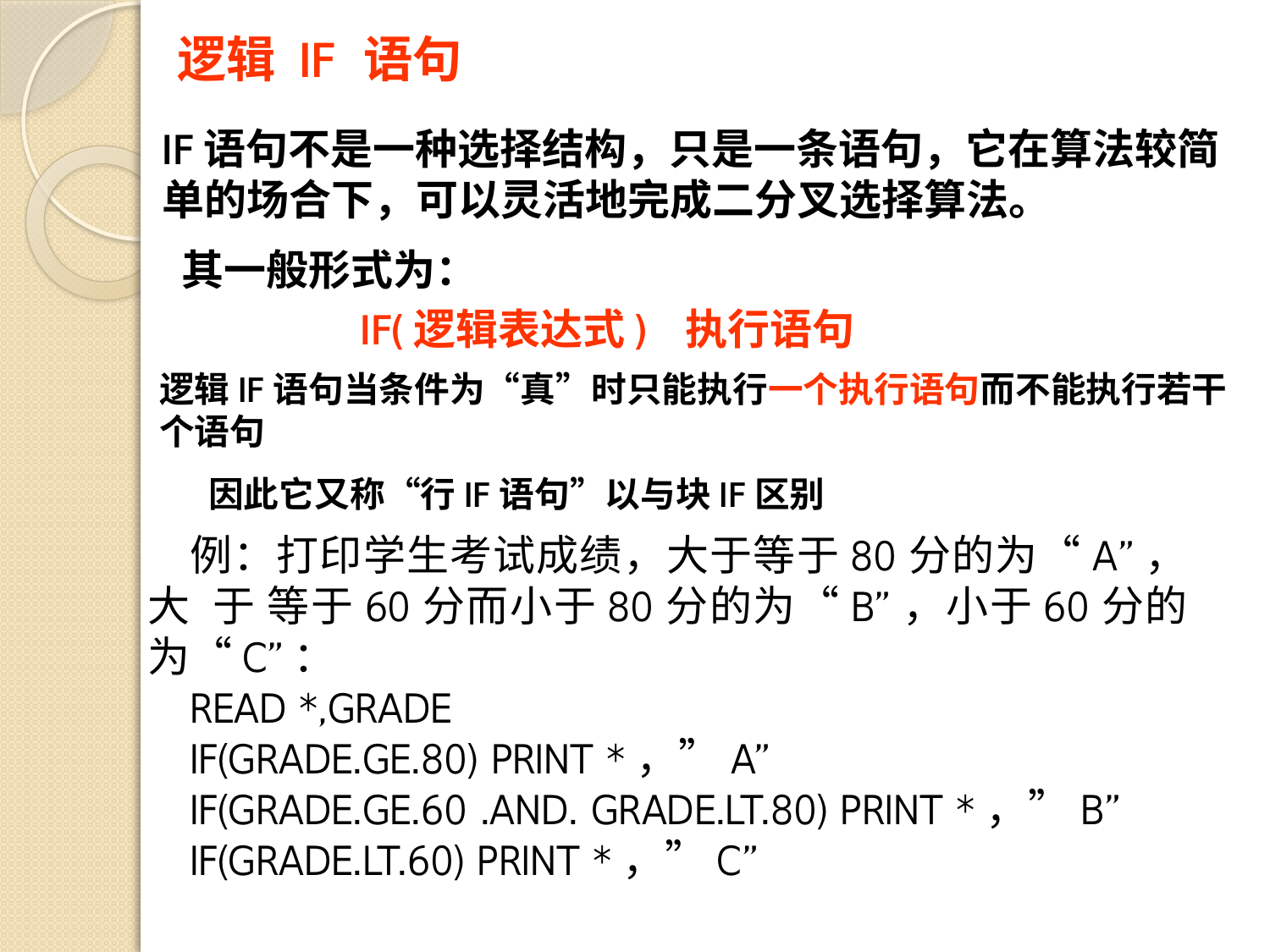

逻辑 IF 语句
IF语句不是一种选择结构，只是一条语句，它在算法较简单的场合下，可以灵活地完成二分叉选择算法。
其一般形式为：
             IF(逻辑表达式)  执行语句
逻辑IF语句当条件为“真”时只能执行一个执行语句而不能执行若干个语句
因此它又称“行IF语句”以与块IF区别
例：打印学生考试成绩，大于等于80分的为“A”，大  于 等于60分而小于80分的为“B”，小于60分的为“C”：
READ *,GRADE
IF(GRADE.GE.80) PRlNT *，”A”
IF(GRADE.GE.60 .AND. GRADE.LT.80) PRlNT *，”B”
IF(GRADE.LT.60) PRlNT *，”C”